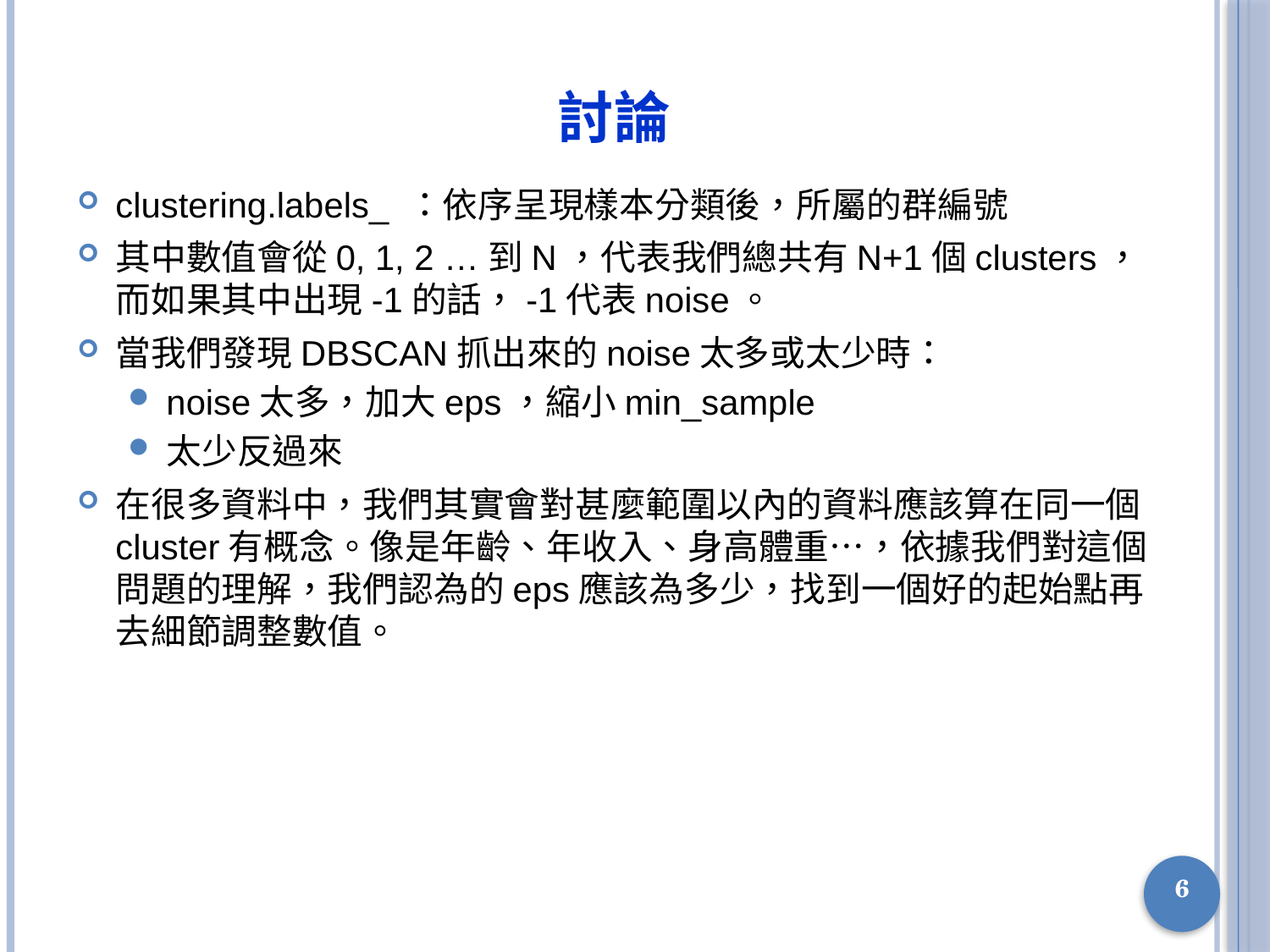

# 討論
clustering.labels_ ：依序呈現樣本分類後，所屬的群編號
其中數值會從0, 1, 2 …到N，代表我們總共有N+1個clusters，而如果其中出現-1的話，-1代表noise。
當我們發現DBSCAN抓出來的noise太多或太少時：
noise太多，加大eps，縮小min_sample
太少反過來
在很多資料中，我們其實會對甚麼範圍以內的資料應該算在同一個cluster有概念。像是年齡、年收入、身高體重…，依據我們對這個問題的理解，我們認為的eps應該為多少，找到一個好的起始點再去細節調整數值。

6